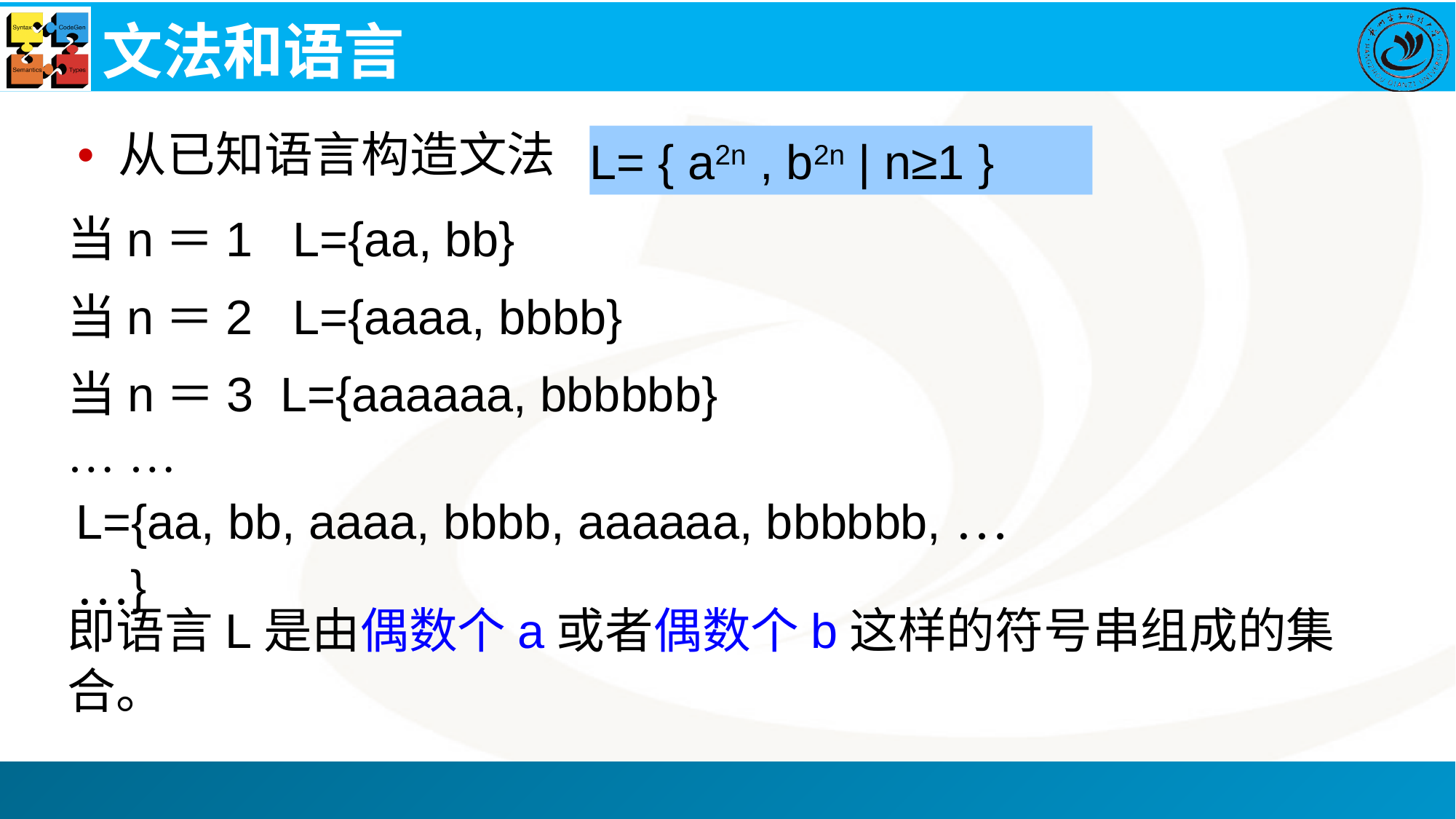

# 文法和语言
从已知语言构造文法
L= { a2n , b2n | n≥1 }
当n＝1   L={aa, bb}
当n＝2   L={aaaa, bbbb}
当n＝3  L={aaaaaa, bbbbbb}
… …
L={aa, bb, aaaa, bbbb, aaaaaa, bbbbbb, … …}
即语言L是由偶数个a或者偶数个b这样的符号串组成的集合。
40